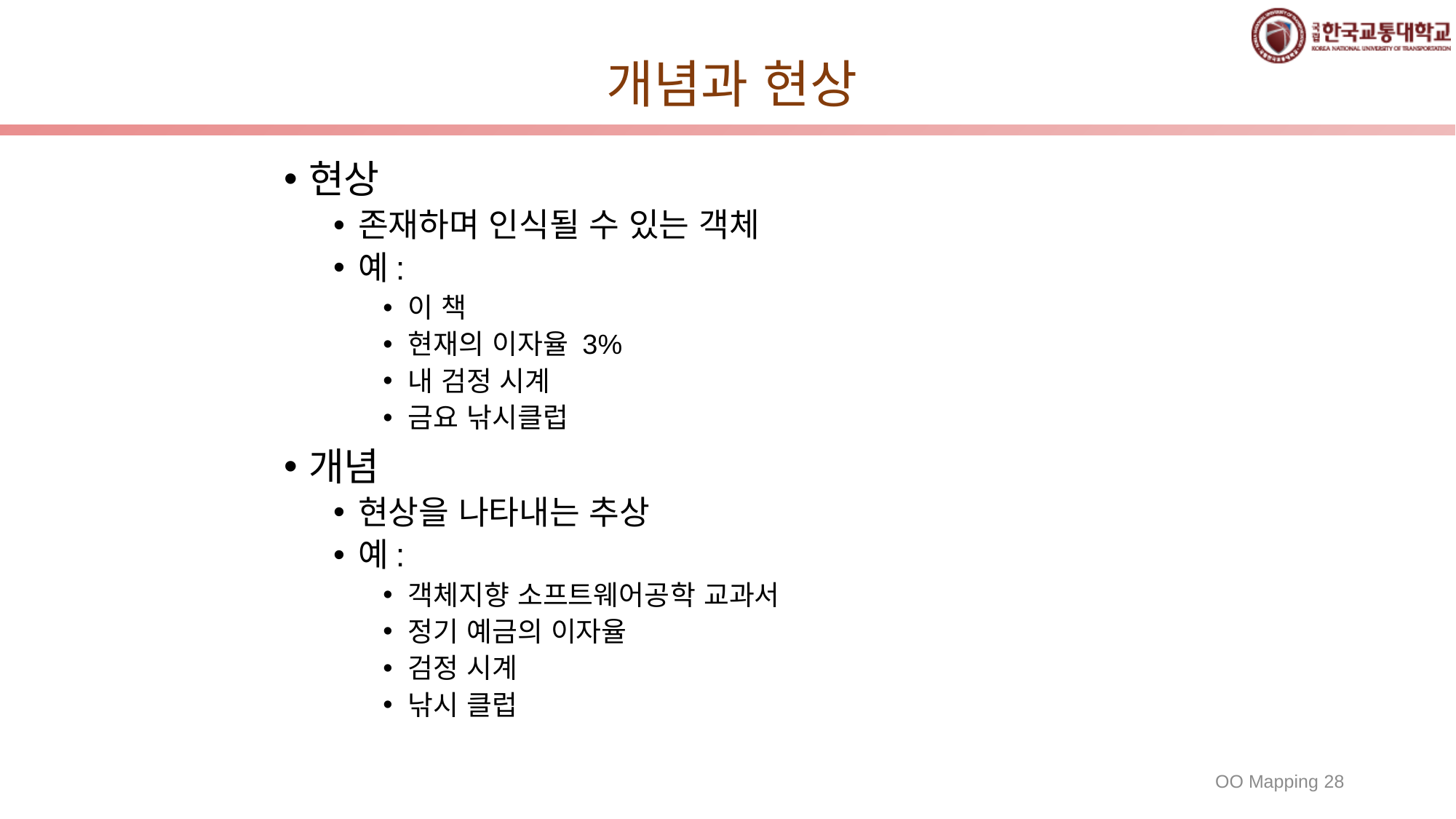

# 개념과 현상
현상
존재하며 인식될 수 있는 객체
예:
이 책
현재의 이자율 3%
내 검정 시계
금요 낚시클럽
개념
현상을 나타내는 추상
예:
객체지향 소프트웨어공학 교과서
정기 예금의 이자율
검정 시계
낚시 클럽
28